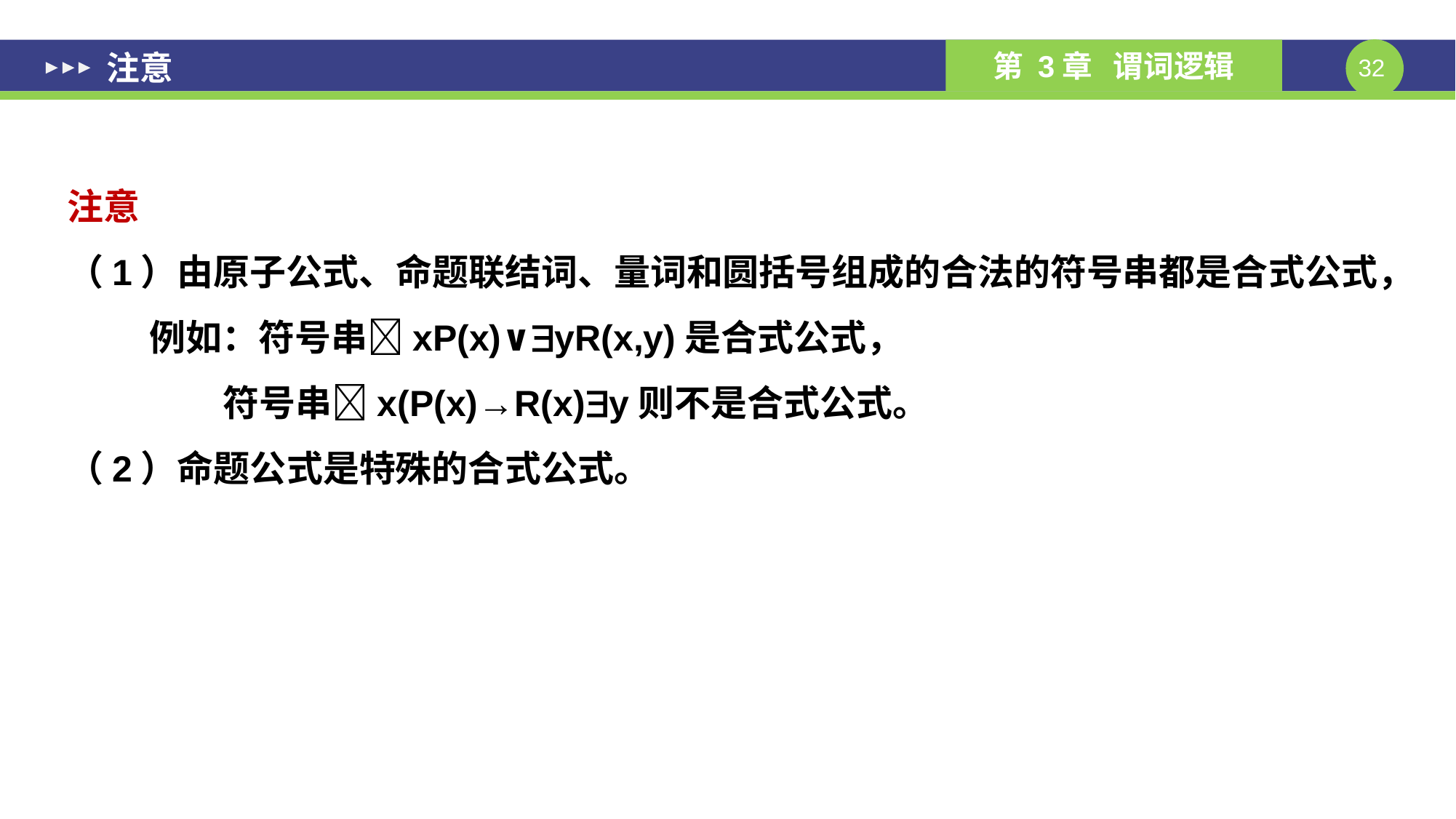

注意
注意
（1）由原子公式、命题联结词、量词和圆括号组成的合法的符号串都是合式公式，
         例如：符号串∀xP(x)∨∃yR(x,y)是合式公式，
                  符号串∀x(P(x)→R(x)∃y则不是合式公式。
（2）命题公式是特殊的合式公式。